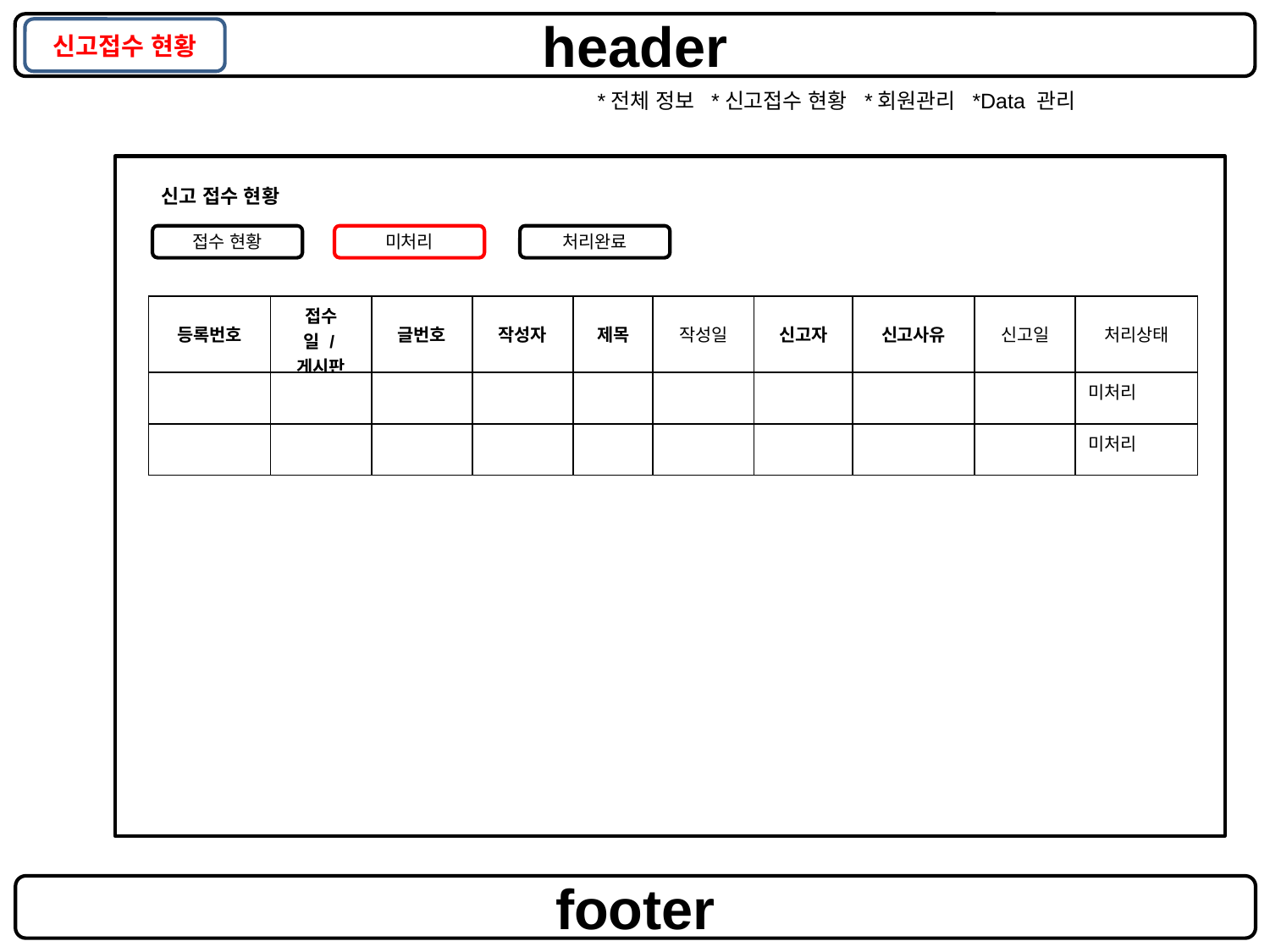

header
신고접수 현황
*전체 정보  *신고접수 현황  *회원관리  *Data 관리

신고 접수 현황
접수 현황
미처리
처리완료
| 등록번호 | 접수일 /게시판 | 글번호 | 작성자 | 제목 | 작성일 | 신고자 | 신고사유 | 신고일 | 처리상태 |
| --- | --- | --- | --- | --- | --- | --- | --- | --- | --- |
|  |  |  |  |  |  |  |  |  | 미처리 |
|  |  |  |  |  |  |  |  |  | 미처리 |
footer